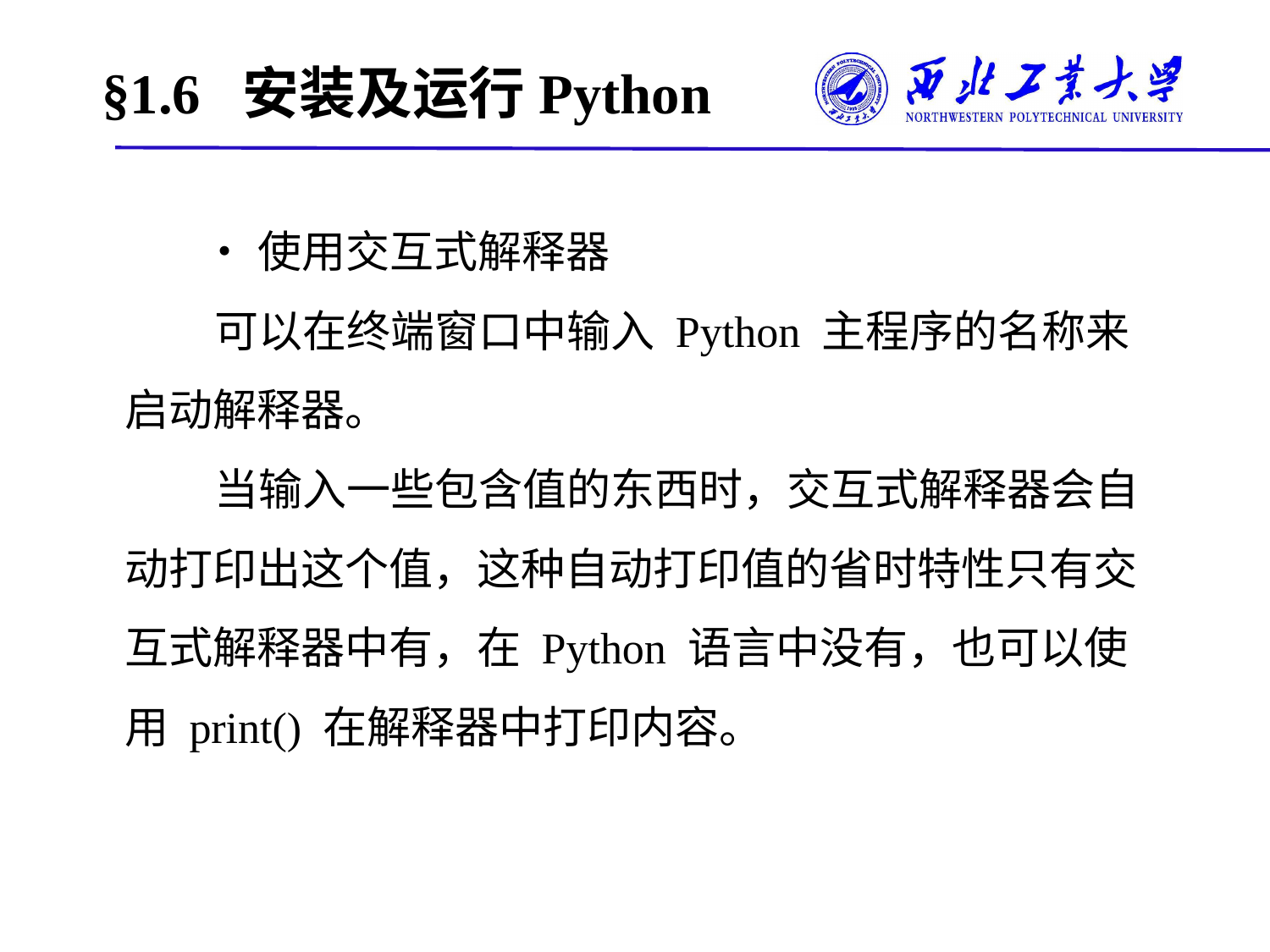

# §1.6  安装及运行Python
          •使用交互式解释器
        可以在终端窗口中输入 Python 主程序的名称来启动解释器。
        当输入一些包含值的东西时，交互式解释器会自动打印出这个值，这种自动打印值的省时特性只有交互式解释器中有，在 Python 语言中没有，也可以使用 print() 在解释器中打印内容。